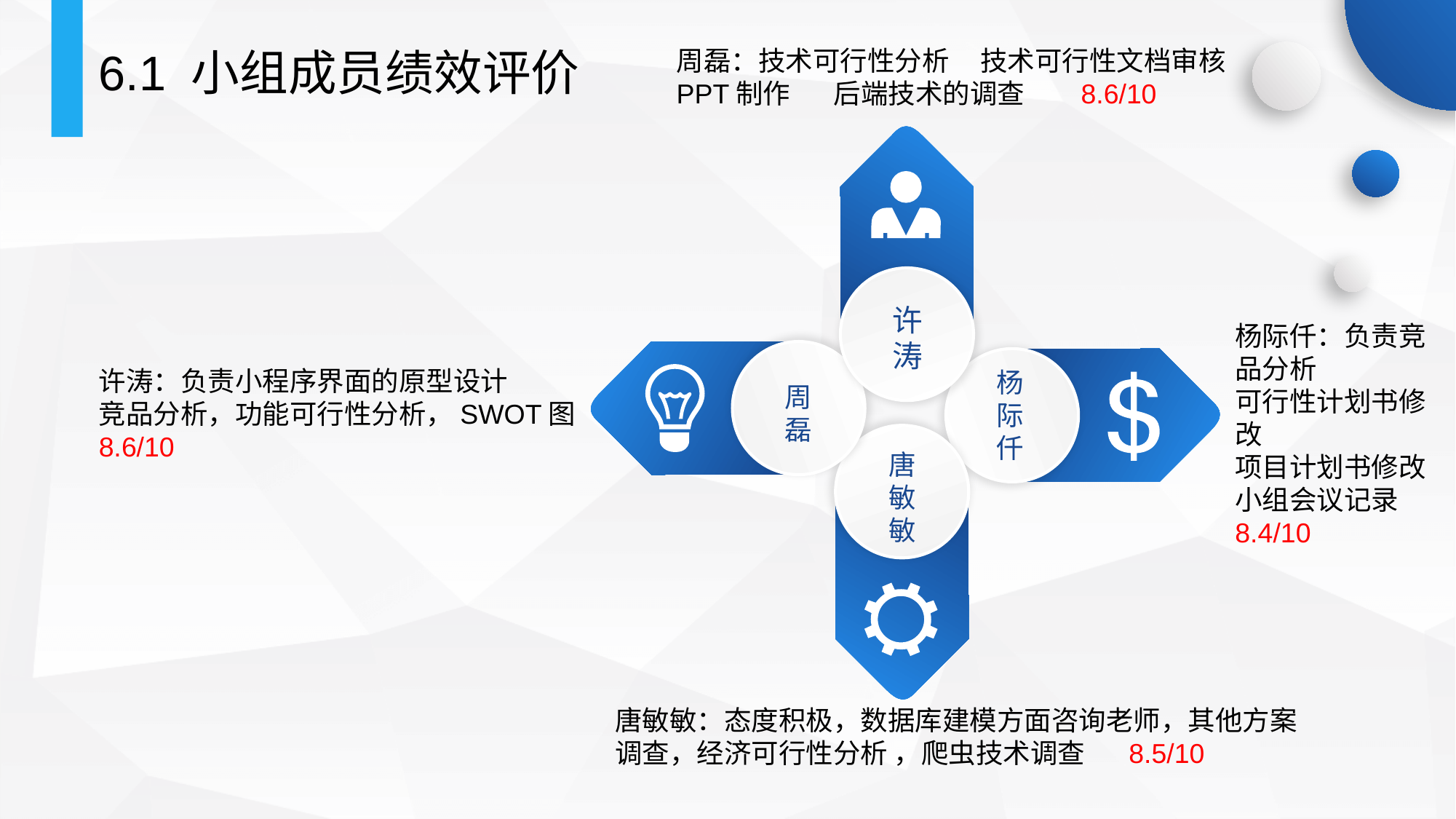

6.1 小组成员绩效评价
周磊：技术可行性分析     技术可行性文档审核
PPT制作       后端技术的调查        8.6/10

许涛

杨际仟：负责竞品分析
可行性计划书修改
项目计划书修改
小组会议记录
8.4/10

许涛：负责小程序界面的原型设计
竞品分析，功能可行性分析，SWOT图
8.6/10
杨际仟

周磊

唐敏敏

唐敏敏：态度积极，数据库建模方面咨询老师，其他方案调查，经济可行性分析 ，爬虫技术调查      8.5/10